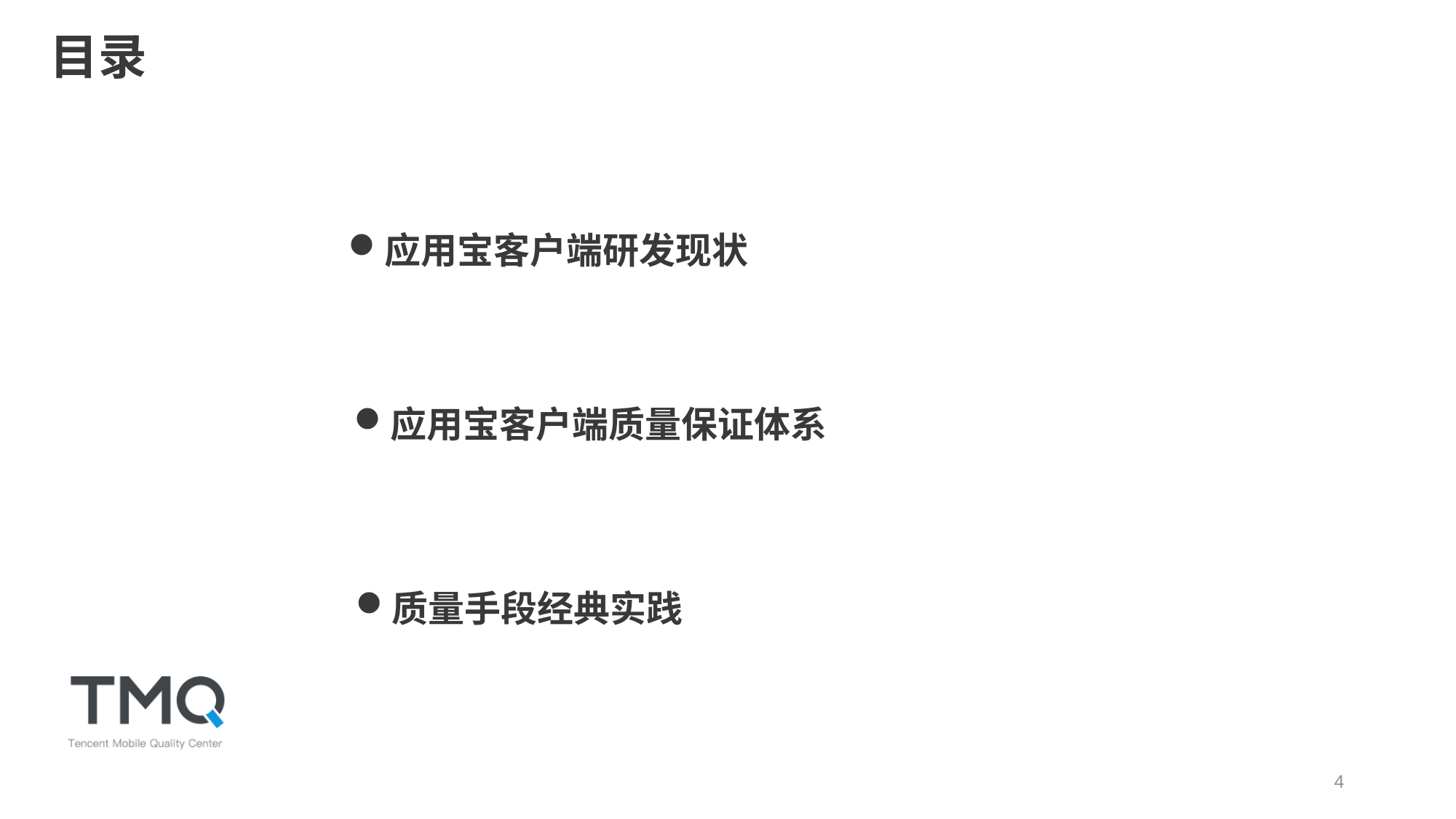

目录
应用宝客户端研发现状
应用宝客户端质量保证体系
质量手段经典实践
4